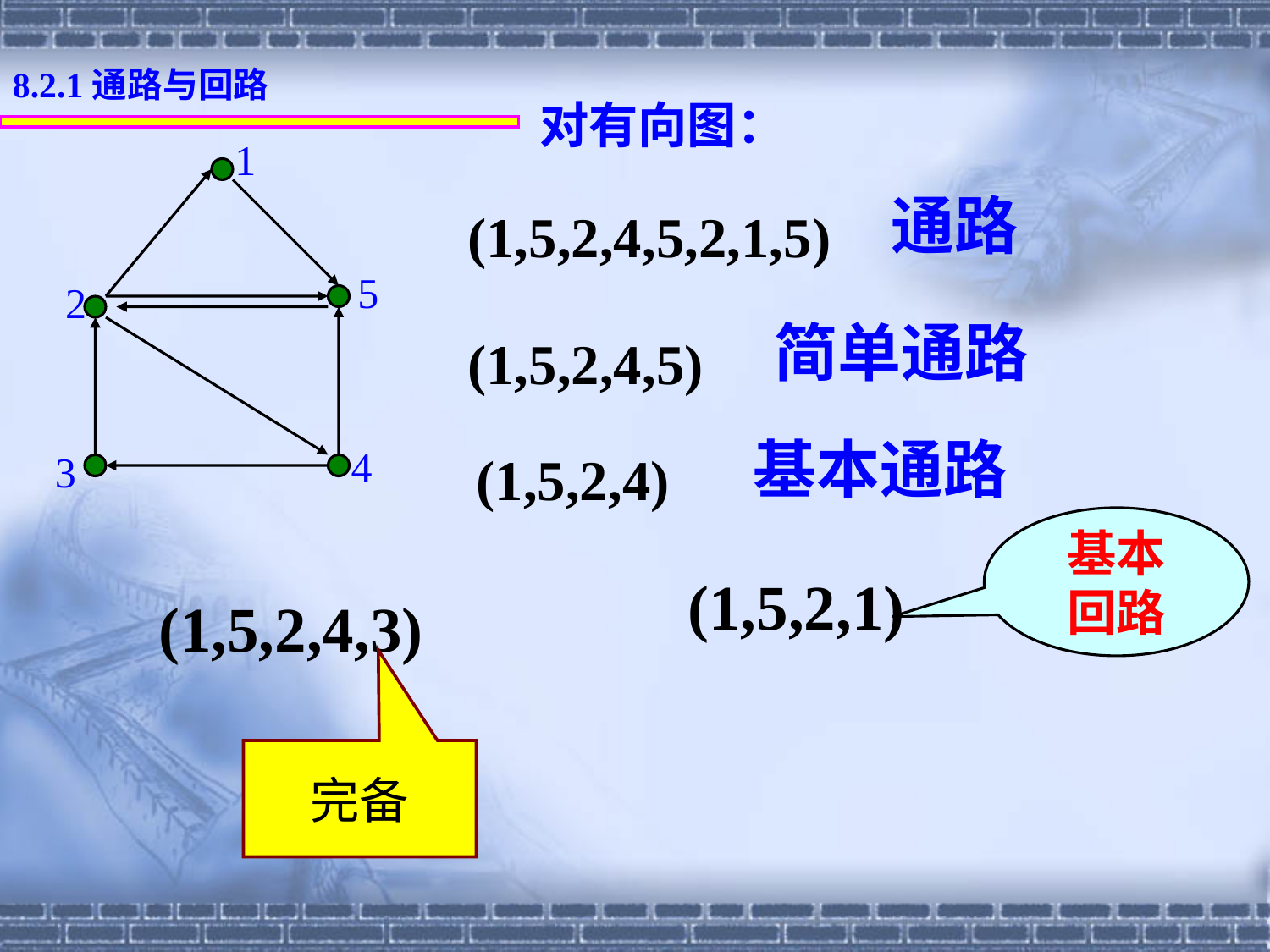

8.2.1通路与回路
对有向图：

1

通路
(1,5,2,4,5,2,1,5)
5
2

简单通路

(1,5,2,4,5)
基本通路
4
(1,5,2,4)
3

基本
回路
(1,5,2,1)
(1,5,2,4,3)
完备